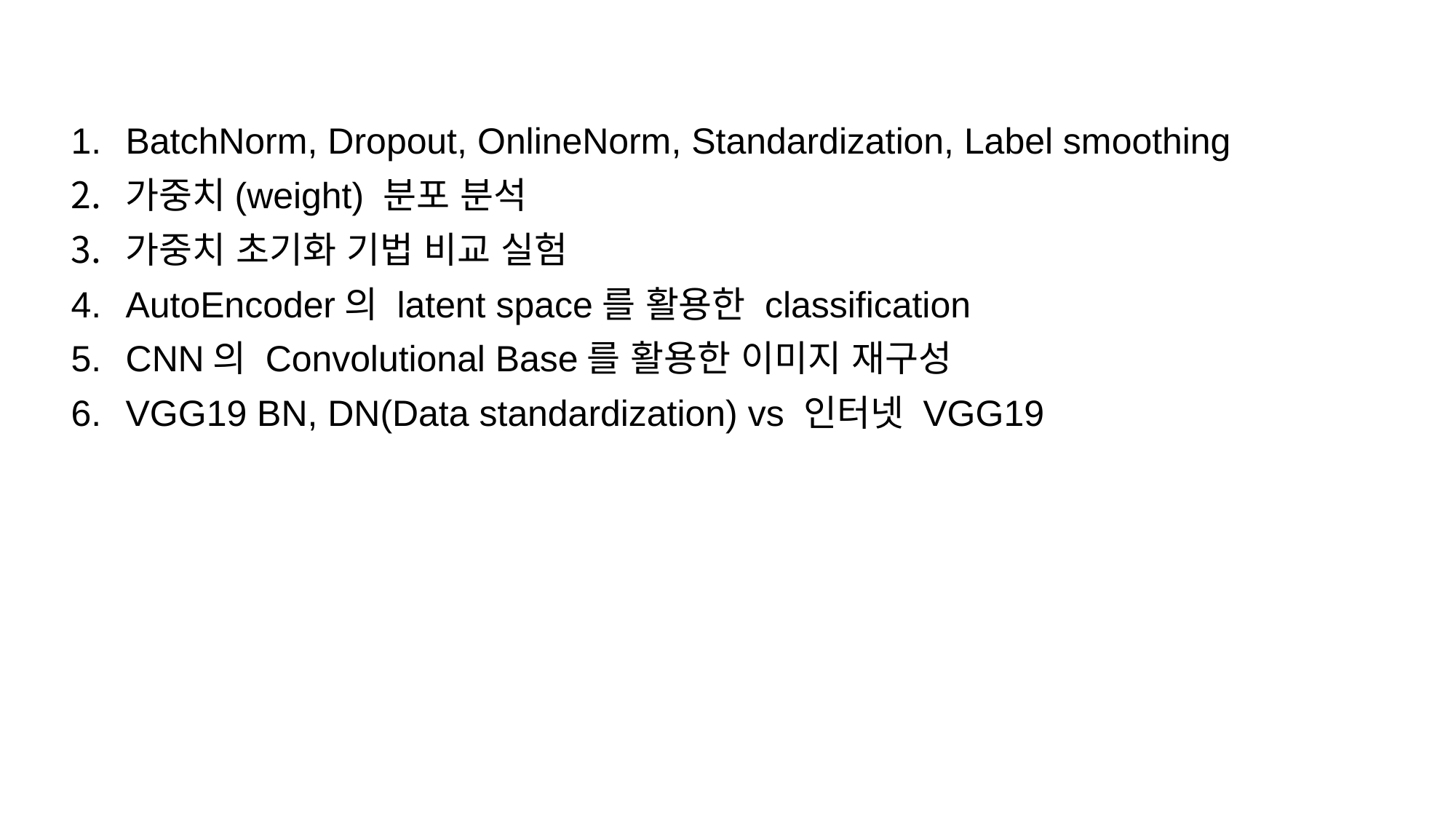

BatchNorm, Dropout, OnlineNorm, Standardization, Label smoothing
가중치(weight) 분포 분석
가중치 초기화 기법 비교 실험
AutoEncoder의 latent space를 활용한 classification
CNN의 Convolutional Base를 활용한 이미지 재구성
VGG19 BN, DN(Data standardization) vs 인터넷 VGG19